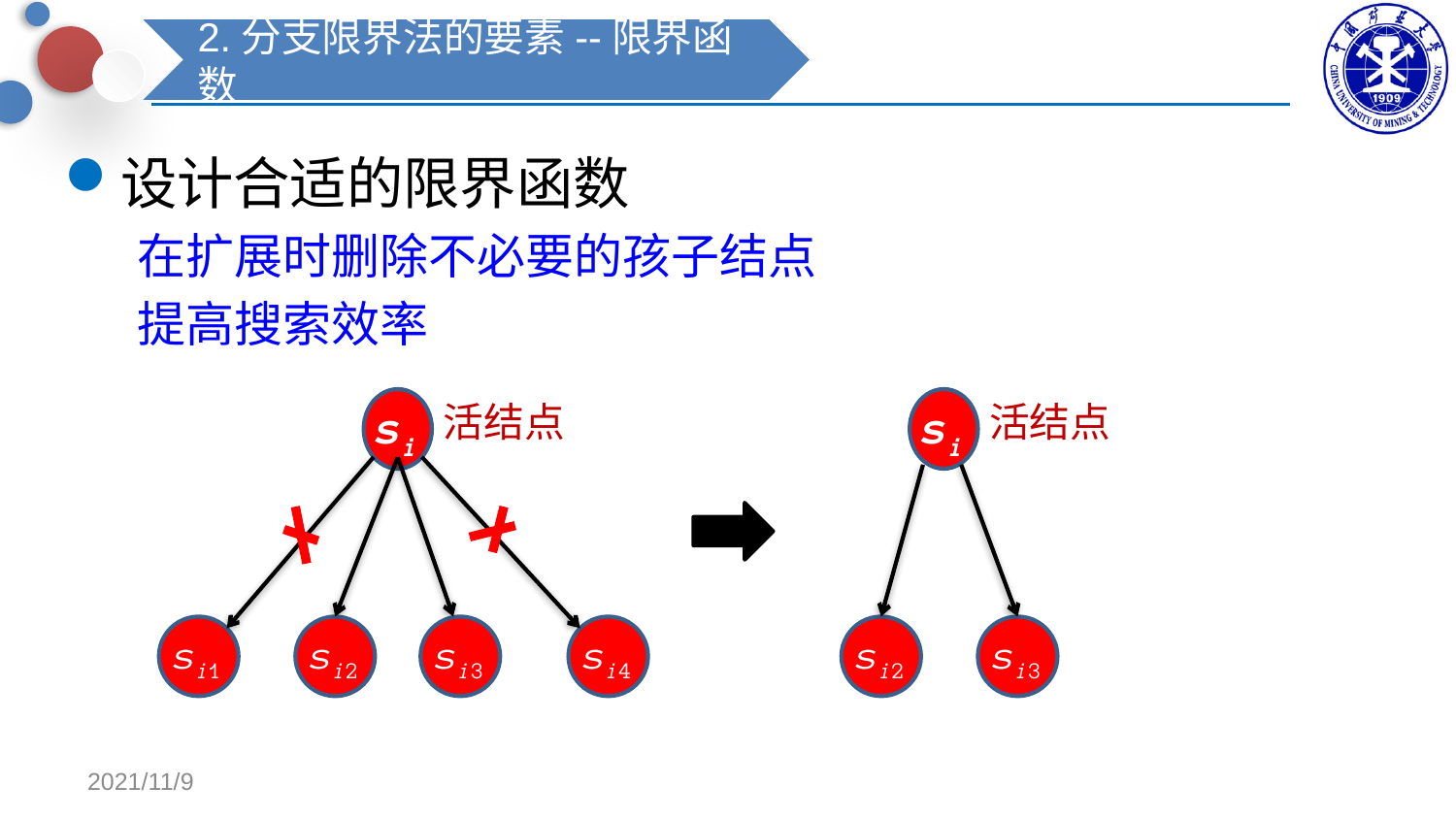

2.分支限界法的要素--限界函数
设计合适的限界函数
在扩展时删除不必要的孩子结点
提高搜索效率

si
活结点
si
活结点

si1
si2
si3
si4
si2
si3
2021/11/9